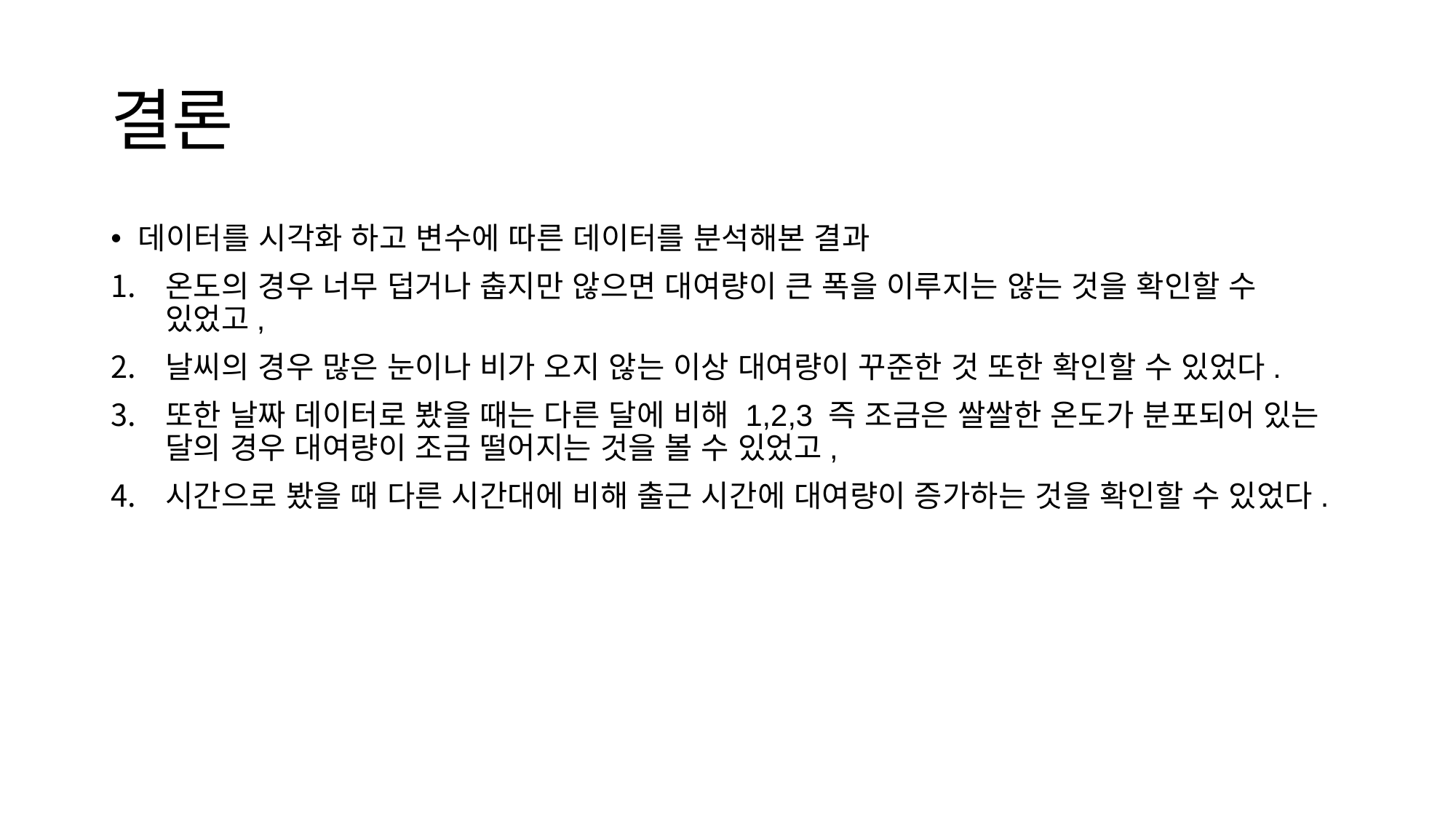

# 결론
데이터를 시각화 하고 변수에 따른 데이터를 분석해본 결과
온도의 경우 너무 덥거나 춥지만 않으면 대여량이 큰 폭을 이루지는 않는 것을 확인할 수 있었고,
날씨의 경우 많은 눈이나 비가 오지 않는 이상 대여량이 꾸준한 것 또한 확인할 수 있었다.
또한 날짜 데이터로 봤을 때는 다른 달에 비해 1,2,3 즉 조금은 쌀쌀한 온도가 분포되어 있는 달의 경우 대여량이 조금 떨어지는 것을 볼 수 있었고,
시간으로 봤을 때 다른 시간대에 비해 출근 시간에 대여량이 증가하는 것을 확인할 수 있었다.